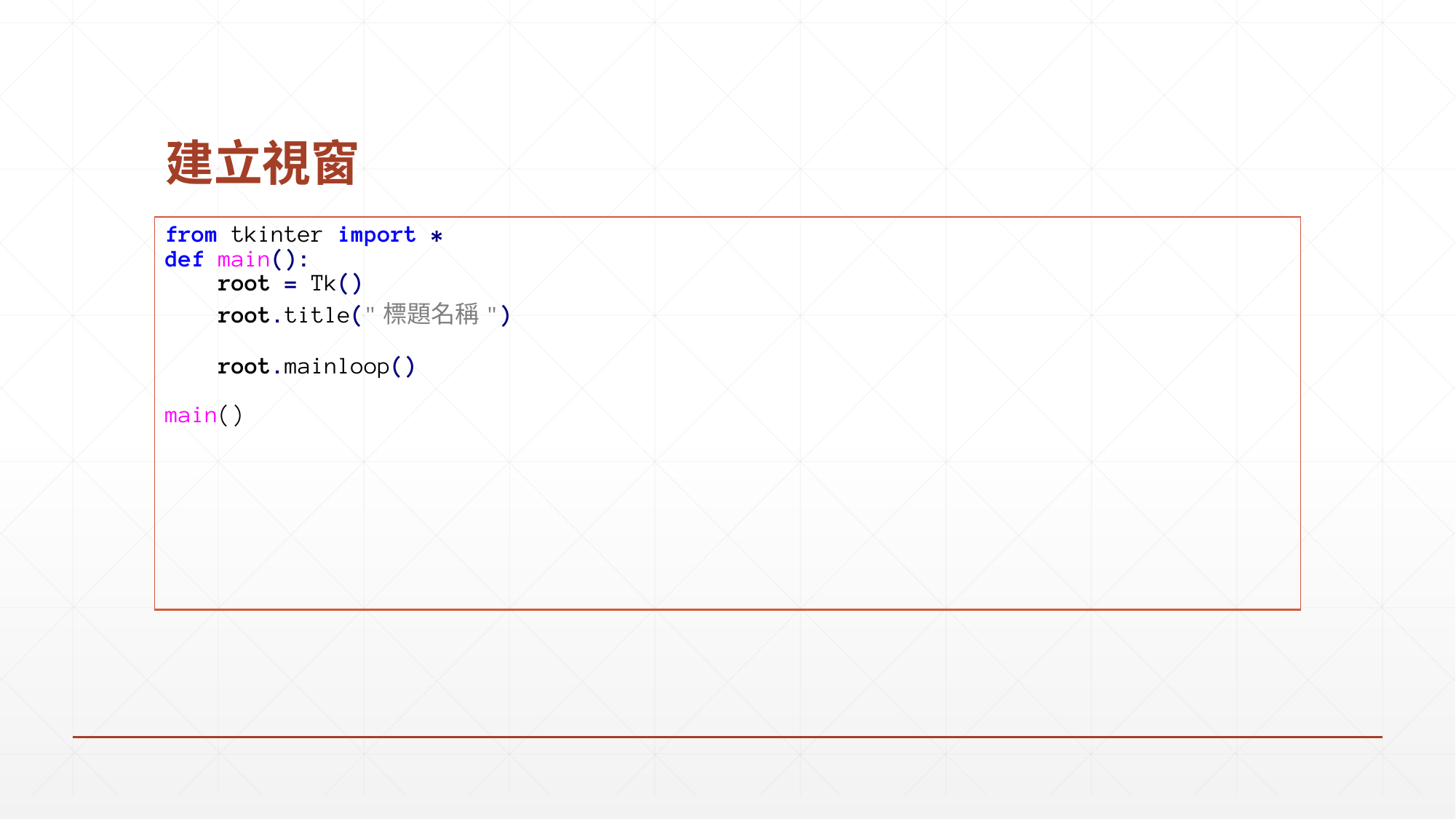

# 建立視窗
| from tkinter import \* def main(): root = Tk() root.title("標題名稱") root.mainloop() main() |
| --- |